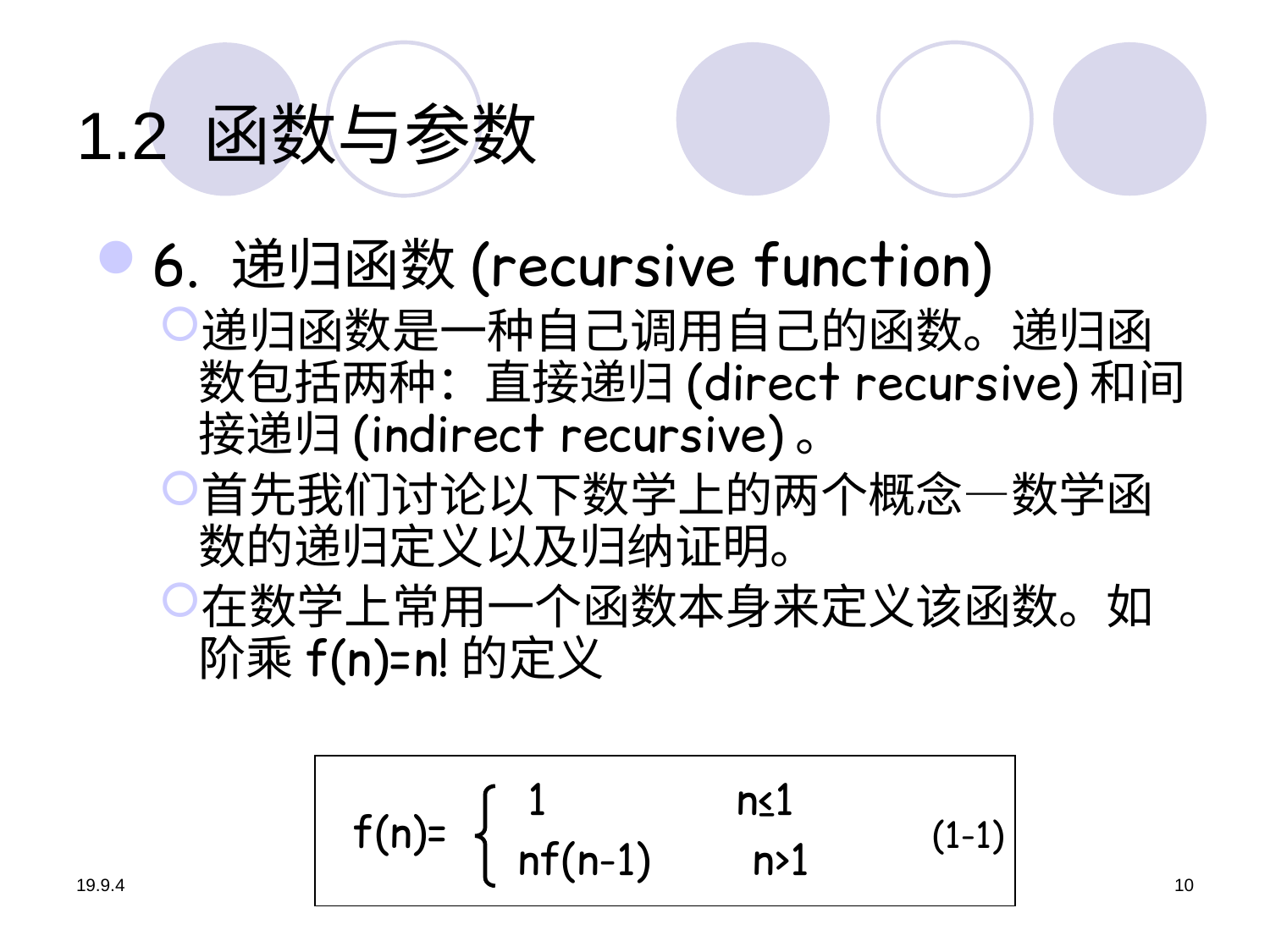

# 1.2	函数与参数
6. 递归函数(recursive function)
递归函数是一种自己调用自己的函数。递归函数包括两种：直接递归(direct recursive)和间接递归(indirect recursive)。
首先我们讨论以下数学上的两个概念—数学函数的递归定义以及归纳证明。
在数学上常用一个函数本身来定义该函数。如阶乘f(n)=n!的定义
  f(n)=                                      (1-1)
1               n≤1

nf(n-1)        n>1
19.9.4
10